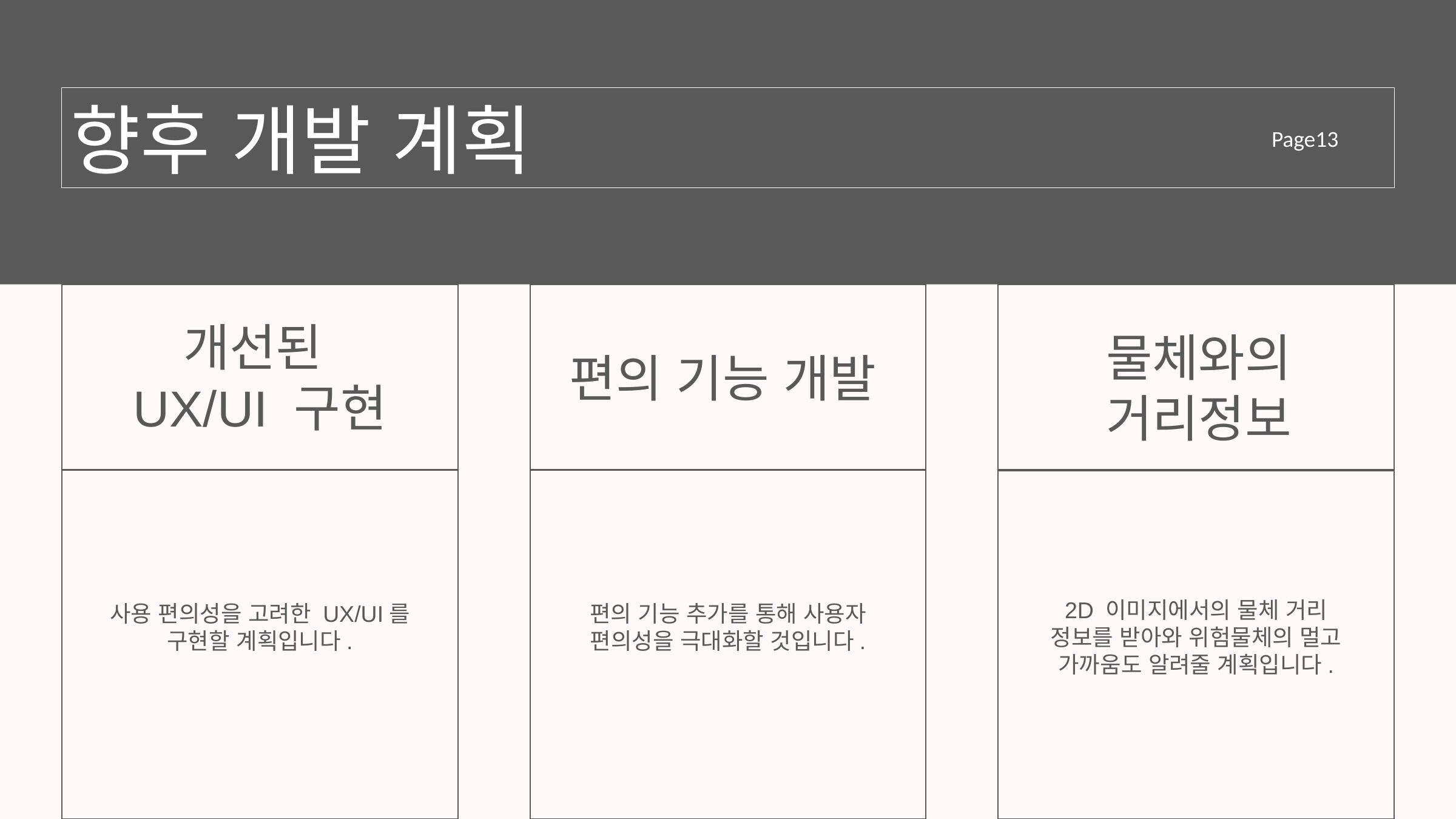

향후 개발 계획
Page13

개선된
UX/UI 구현
물체와의 거리정보
편의 기능 개발
2D 이미지에서의 물체 거리 정보를 받아와 위험물체의 멀고 가까움도 알려줄 계획입니다.
사용 편의성을 고려한 UX/UI를 구현할 계획입니다.
편의 기능 추가를 통해 사용자 편의성을 극대화할 것입니다.
개발 언어